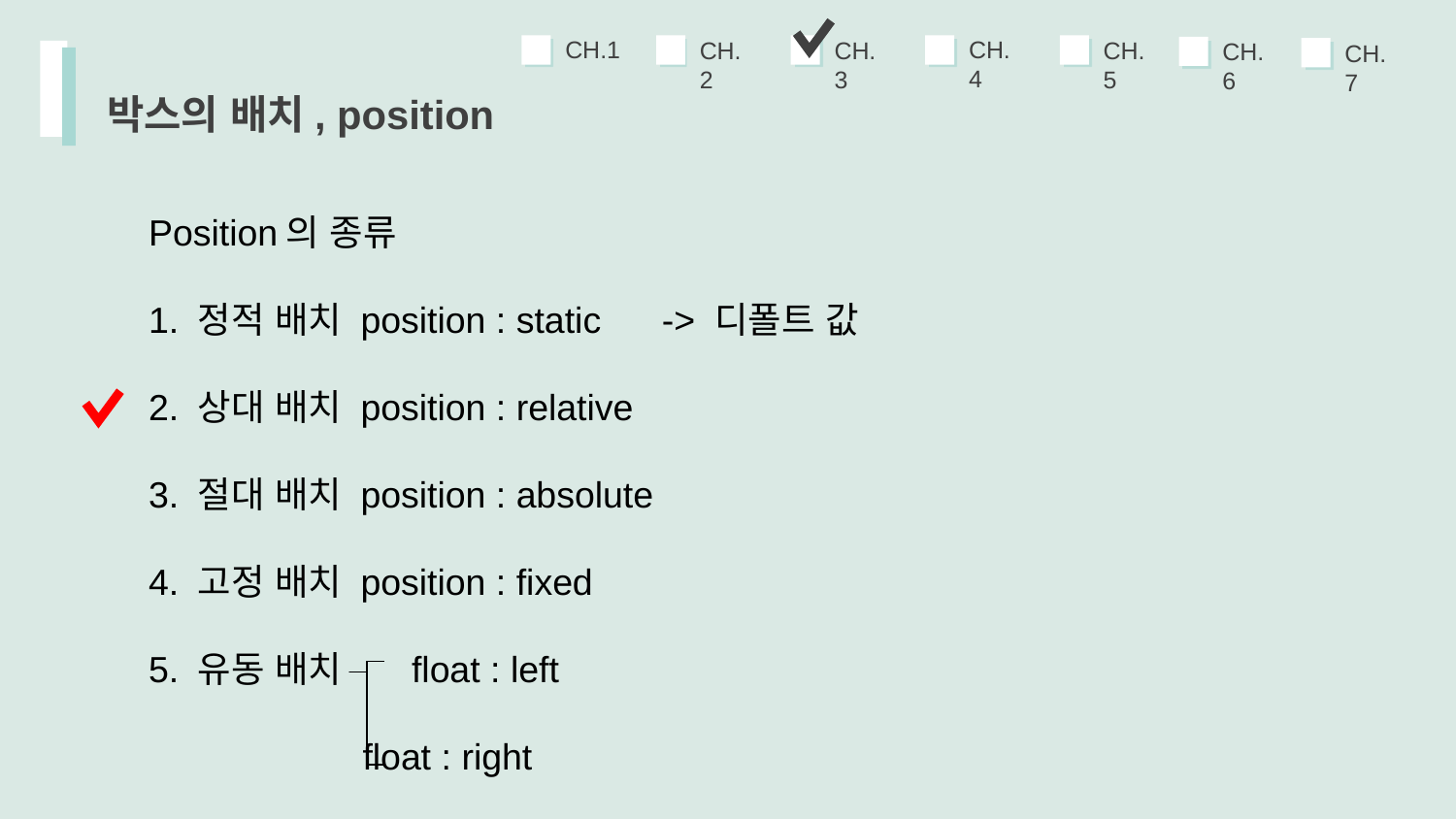

CH.4
CH.1
CH.5
CH.3
CH.2
CH.6
CH.7

박스의 배치, position
Position의 종류

1. 정적 배치 position : static      -> 디폴트 값

2. 상대 배치 position : relative

3. 절대 배치 position : absolute

4. 고정 배치 position : fixed

5. 유동 배치  .   float : left

                     float : right